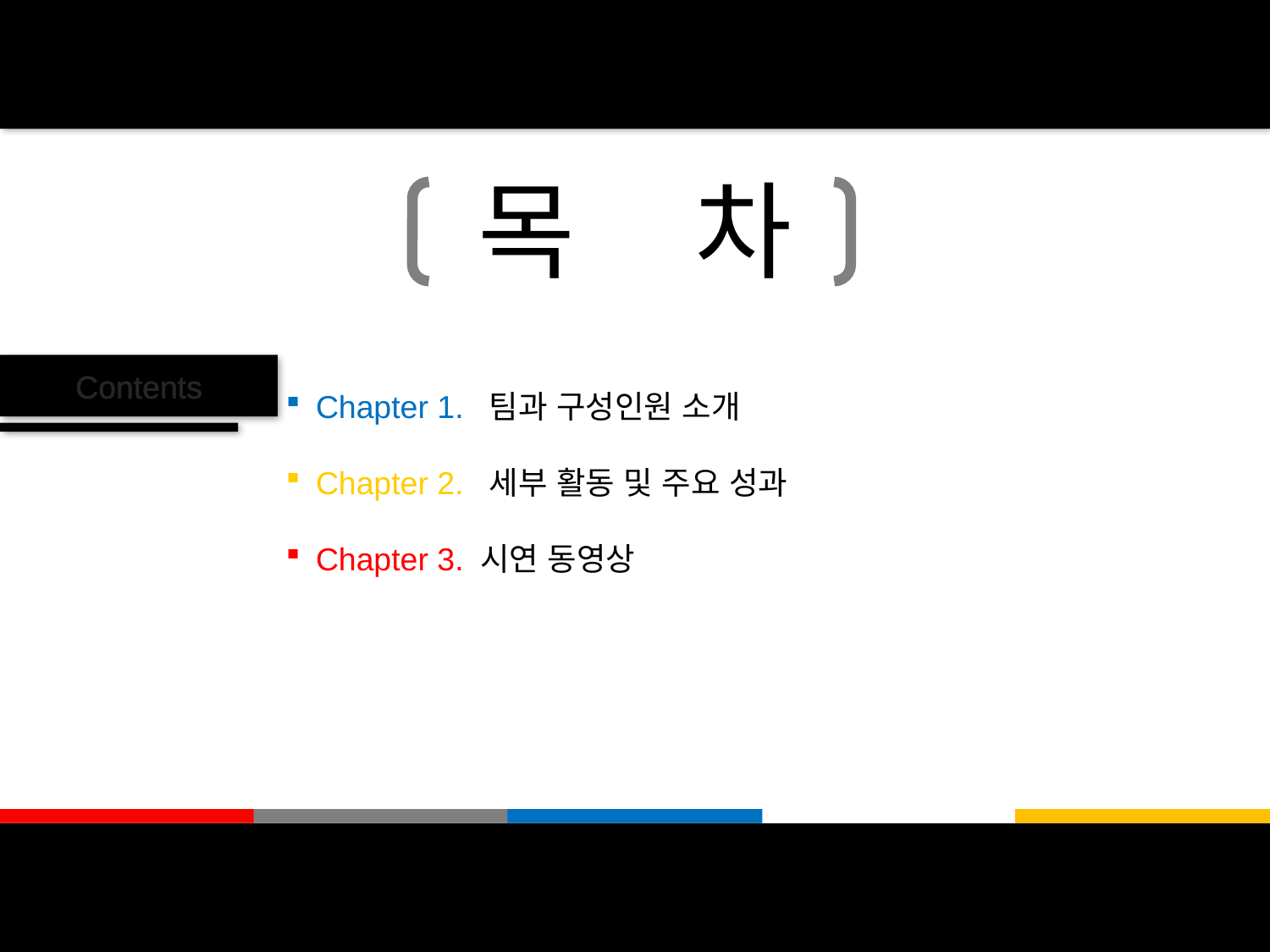

목    차

Chapter 1.  팀과 구성인원 소개
Chapter 2.  세부 활동 및 주요 성과
Chapter 3. 시연 동영상
Contents